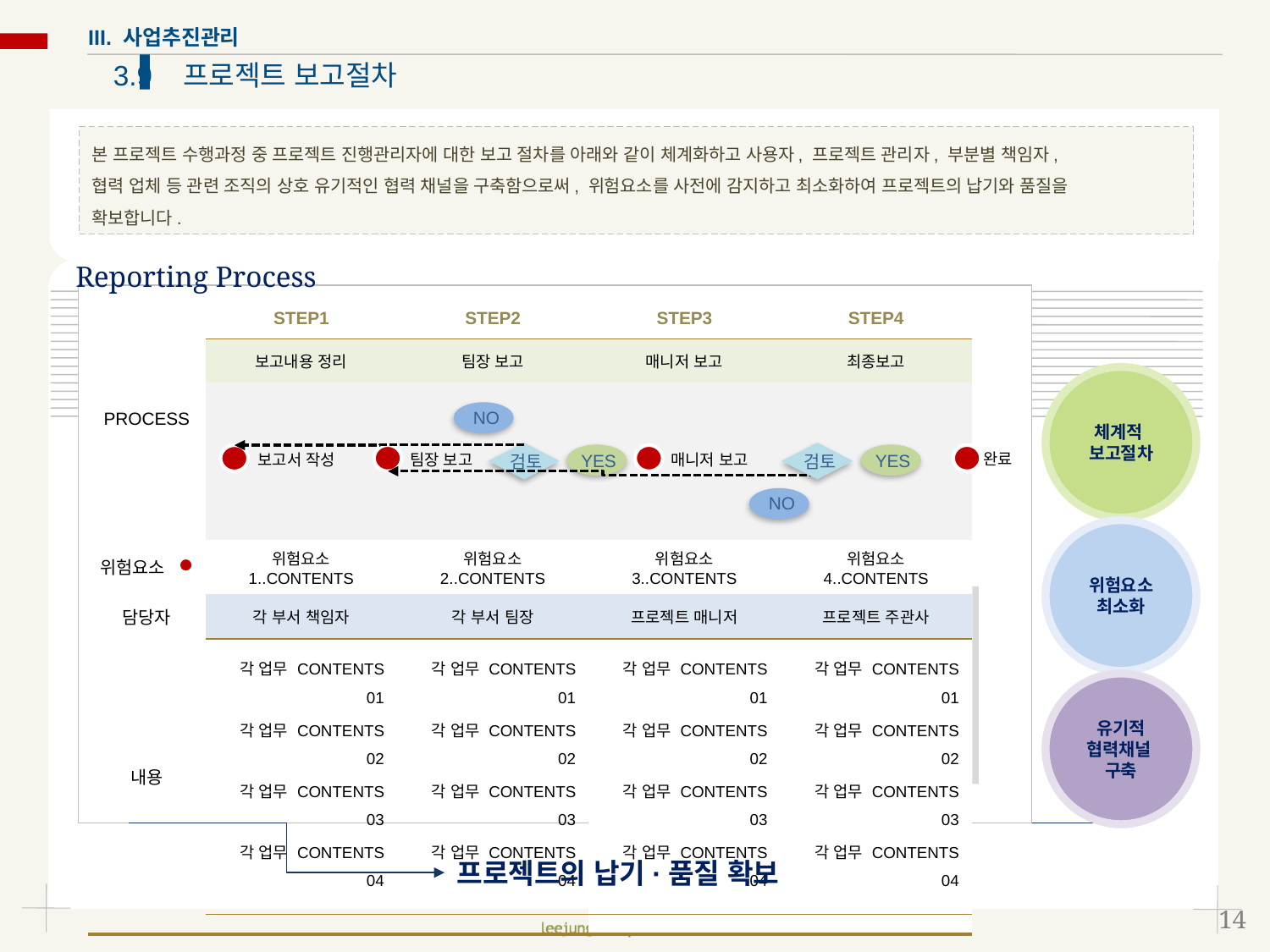

Reporting Process

| PROCESS | STEP1 | STEP2 | STEP3 | STEP4 |
| --- | --- | --- | --- | --- |
|  | 보고내용 정리 | 팀장 보고 | 매니저 보고 | 최종보고 |
|  |  |  |  |  |
| 위험요소 | 위험요소 1..CONTENTS | 위험요소 2..CONTENTS | 위험요소 3..CONTENTS | 위험요소 4..CONTENTS |
| 담당자 | 각 부서 책임자 | 각 부서 팀장 | 프로젝트 매니저 | 프로젝트 주관사 |
| 내용 | 각 업무 CONTENTS 01 각 업무 CONTENTS 02 각 업무 CONTENTS 03 각 업무 CONTENTS 04 | 각 업무 CONTENTS 01 각 업무 CONTENTS 02 각 업무 CONTENTS 03 각 업무 CONTENTS 04 | 각 업무 CONTENTS 01 각 업무 CONTENTS 02 각 업무 CONTENTS 03 각 업무 CONTENTS 04 | 각 업무 CONTENTS 01 각 업무 CONTENTS 02 각 업무 CONTENTS 03 각 업무 CONTENTS 04 |
|  |  |  |  |  |
체계적
보고절차
위험요소
최소화
유기적
협력채널
구축
NO

완료

검토

검토
팀장 보고

YES

매니저 보고

YES

보고서 작성

NO

프로젝트의 납기·품질 확보